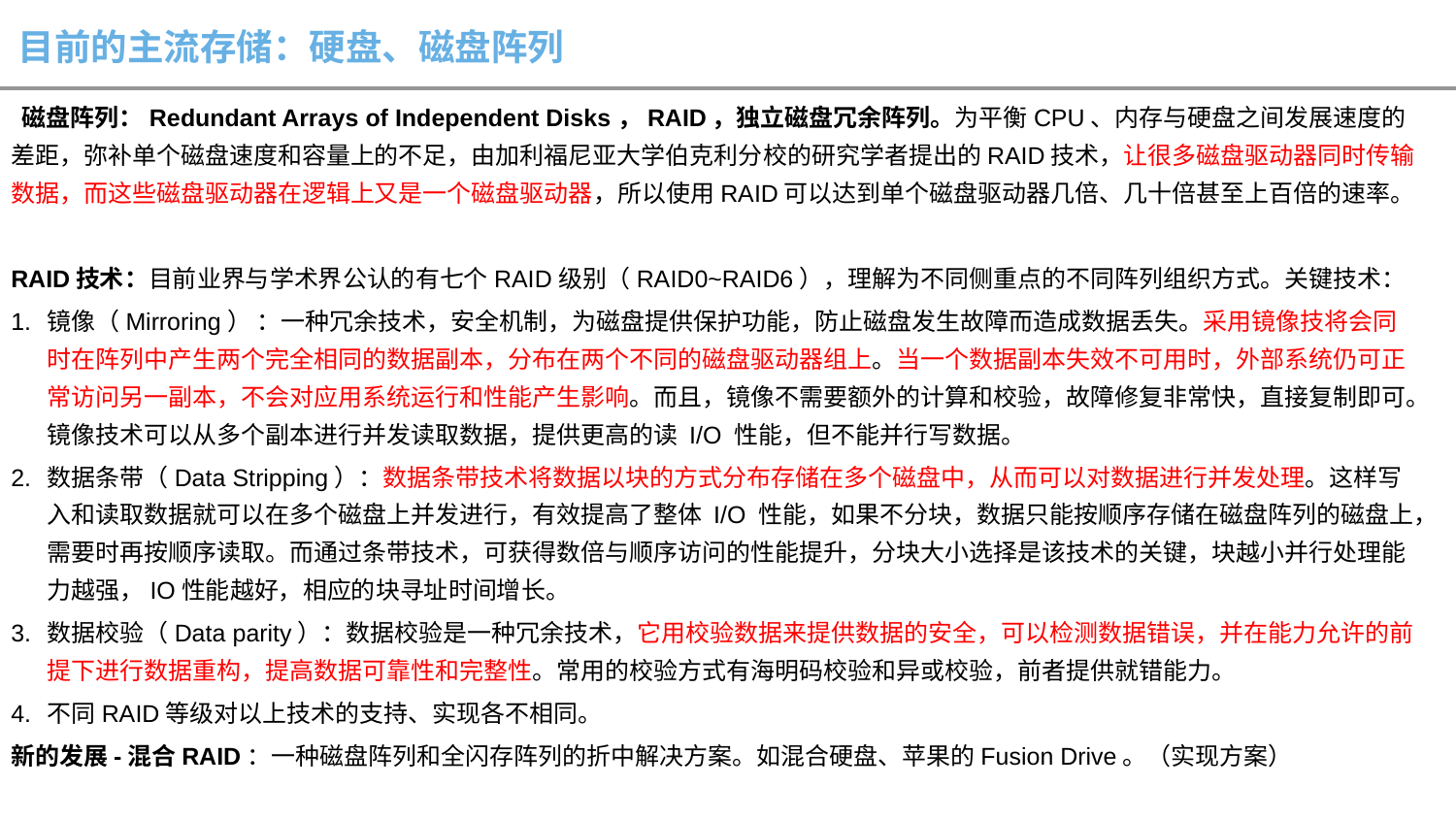

目前的主流存储：硬盘、磁盘阵列
 磁盘阵列：Redundant Arrays of Independent Disks，RAID，独立磁盘冗余阵列。为平衡CPU、内存与硬盘之间发展速度的差距，弥补单个磁盘速度和容量上的不足，由加利福尼亚大学伯克利分校的研究学者提出的RAID技术，让很多磁盘驱动器同时传输数据，而这些磁盘驱动器在逻辑上又是一个磁盘驱动器，所以使用RAID可以达到单个磁盘驱动器几倍、几十倍甚至上百倍的速率。

RAID技术：目前业界与学术界公认的有七个RAID级别（RAID0~RAID6），理解为不同侧重点的不同阵列组织方式。关键技术：
镜像（Mirroring） ：一种冗余技术，安全机制，为磁盘提供保护功能，防止磁盘发生故障而造成数据丢失。采用镜像技将会同时在阵列中产生两个完全相同的数据副本，分布在两个不同的磁盘驱动器组上。当一个数据副本失效不可用时，外部系统仍可正常访问另一副本，不会对应用系统运行和性能产生影响。而且，镜像不需要额外的计算和校验，故障修复非常快，直接复制即可。镜像技术可以从多个副本进行并发读取数据，提供更高的读 I/O 性能，但不能并行写数据。
数据条带（Data Stripping）：数据条带技术将数据以块的方式分布存储在多个磁盘中，从而可以对数据进行并发处理。这样写入和读取数据就可以在多个磁盘上并发进行，有效提高了整体 I/O 性能，如果不分块，数据只能按顺序存储在磁盘阵列的磁盘上，需要时再按顺序读取。而通过条带技术，可获得数倍与顺序访问的性能提升，分块大小选择是该技术的关键，块越小并行处理能力越强，IO性能越好，相应的块寻址时间增长。
数据校验（Data parity）：数据校验是一种冗余技术，它用校验数据来提供数据的安全，可以检测数据错误，并在能力允许的前提下进行数据重构，提高数据可靠性和完整性。常用的校验方式有海明码校验和异或校验，前者提供就错能力。
不同RAID等级对以上技术的支持、实现各不相同。
新的发展-混合RAID：一种磁盘阵列和全闪存阵列的折中解决方案。如混合硬盘、苹果的Fusion Drive。（实现方案）